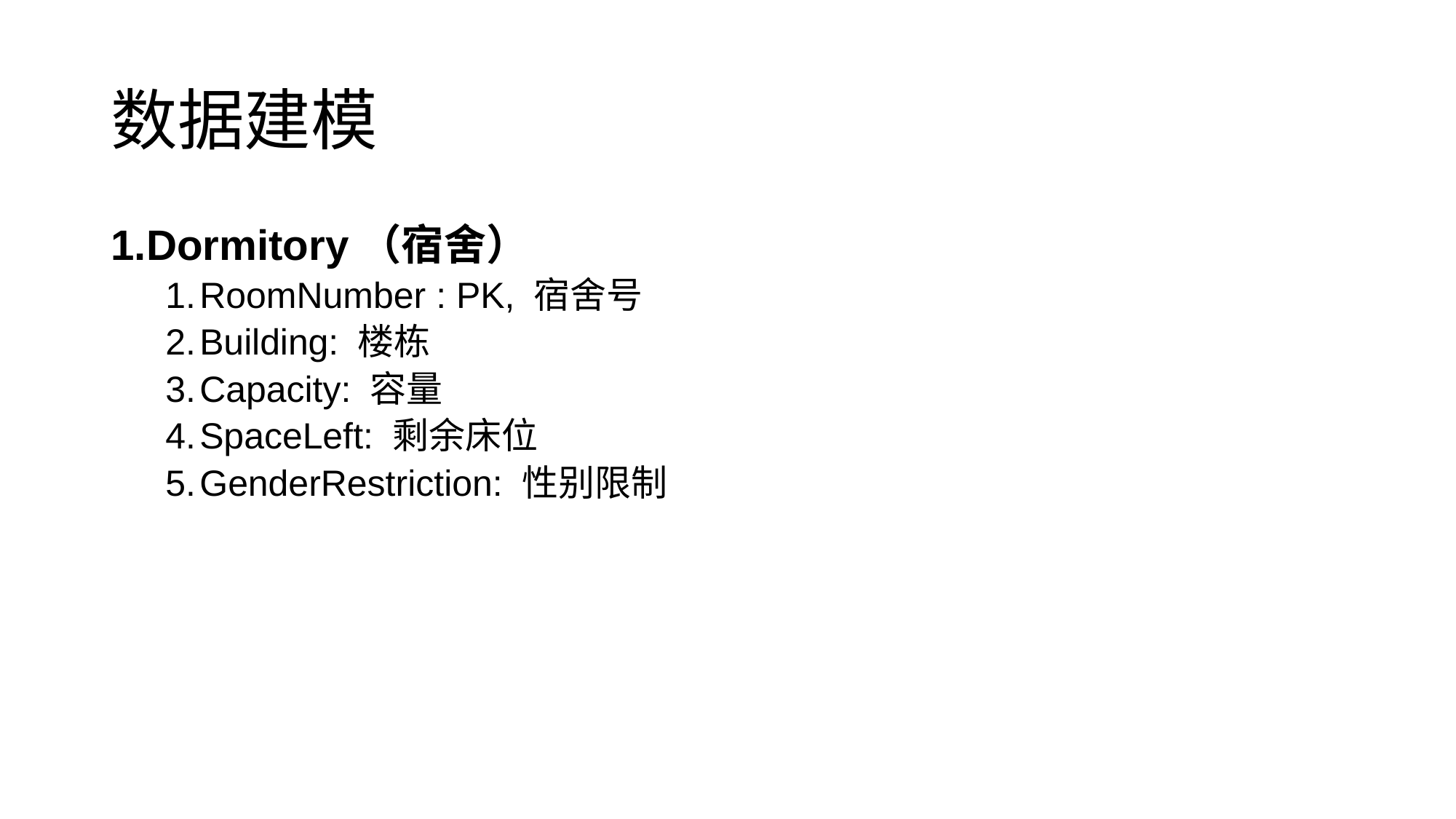

# 数据建模
Dormitory（宿舍）
RoomNumber : PK, 宿舍号
Building: 楼栋
Capacity: 容量
SpaceLeft: 剩余床位
GenderRestriction: 性别限制